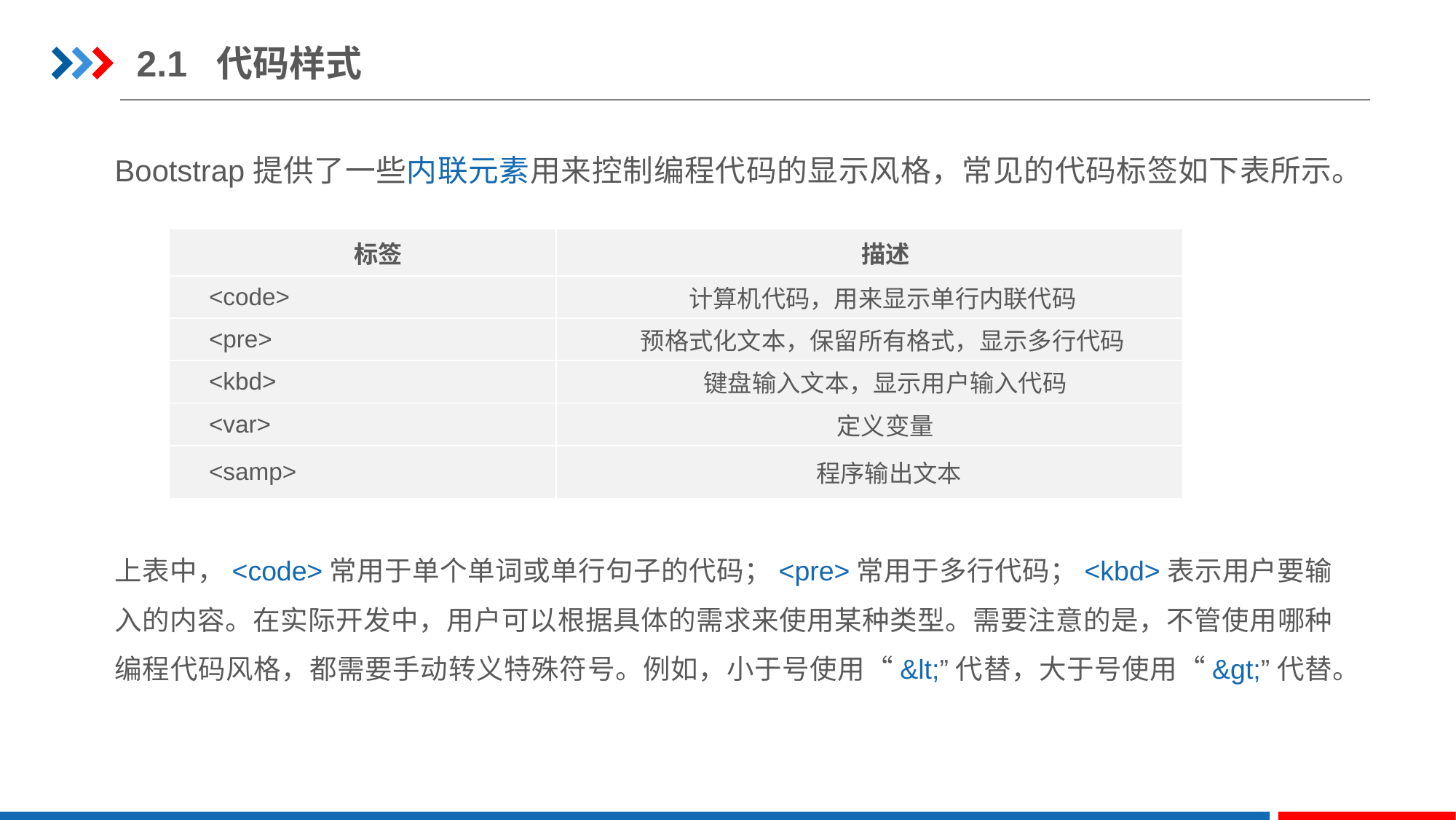

2.1  代码样式
Bootstrap提供了一些内联元素用来控制编程代码的显示风格，常见的代码标签如下表所示。
| 标签 | 描述 |
| --- | --- |
| <code> | 计算机代码，用来显示单行内联代码 |
| <pre> | 预格式化文本，保留所有格式，显示多行代码 |
| <kbd> | 键盘输入文本，显示用户输入代码 |
| <var> | 定义变量 |
| <samp> | 程序输出文本 |
上表中，<code>常用于单个单词或单行句子的代码；<pre>常用于多行代码；<kbd>表示用户要输入的内容。在实际开发中，用户可以根据具体的需求来使用某种类型。需要注意的是，不管使用哪种编程代码风格，都需要手动转义特殊符号。例如，小于号使用“&lt;”代替，大于号使用“&gt;”代替。